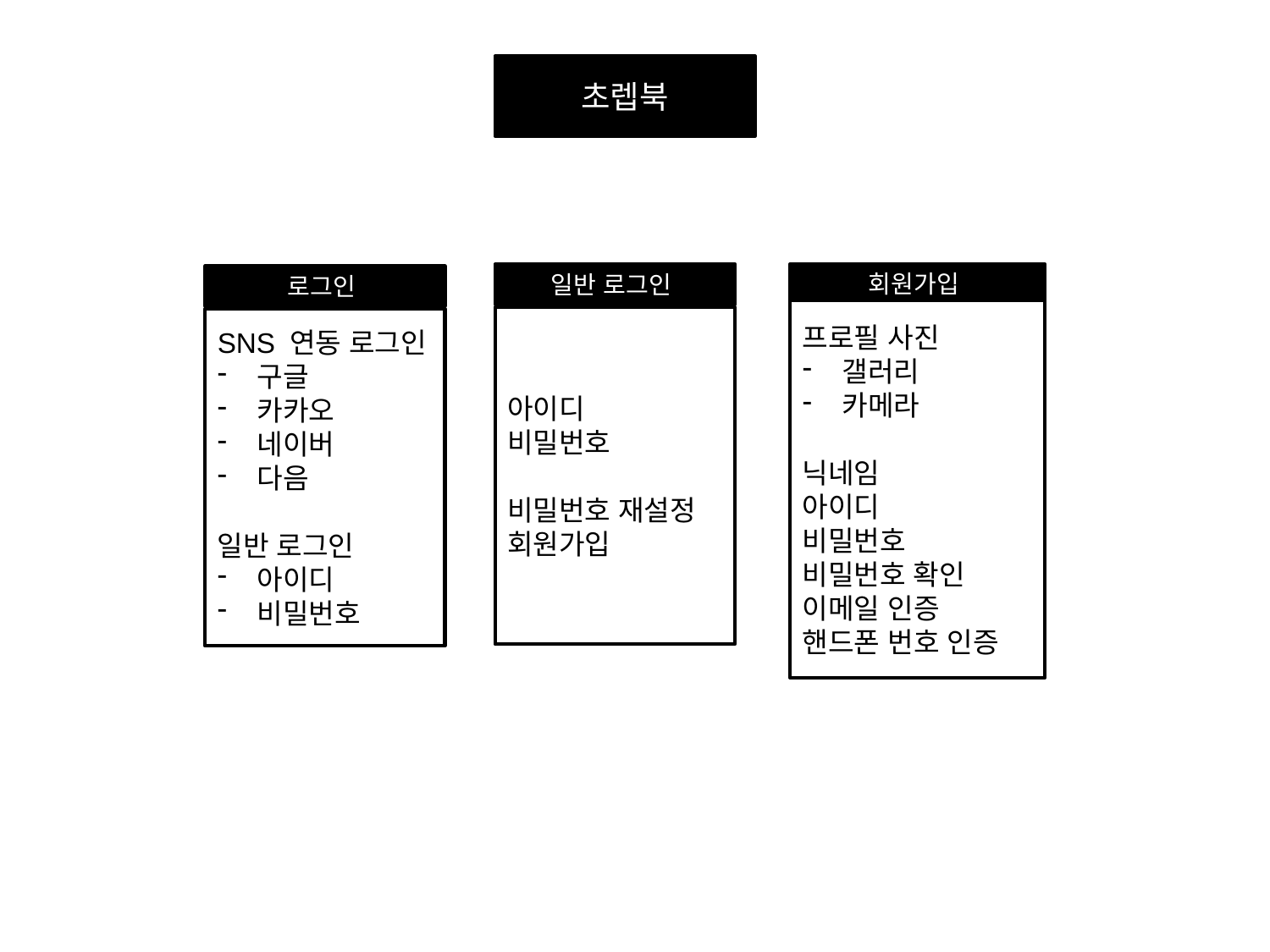

초렙북
일반 로그인
아이디
비밀번호

비밀번호 재설정
회원가입
회원가입
프로필 사진
갤러리
카메라

닉네임
아이디
비밀번호
비밀번호 확인
이메일 인증
핸드폰 번호 인증
로그인
SNS 연동 로그인
구글
카카오
네이버
다음

일반 로그인
아이디
비밀번호